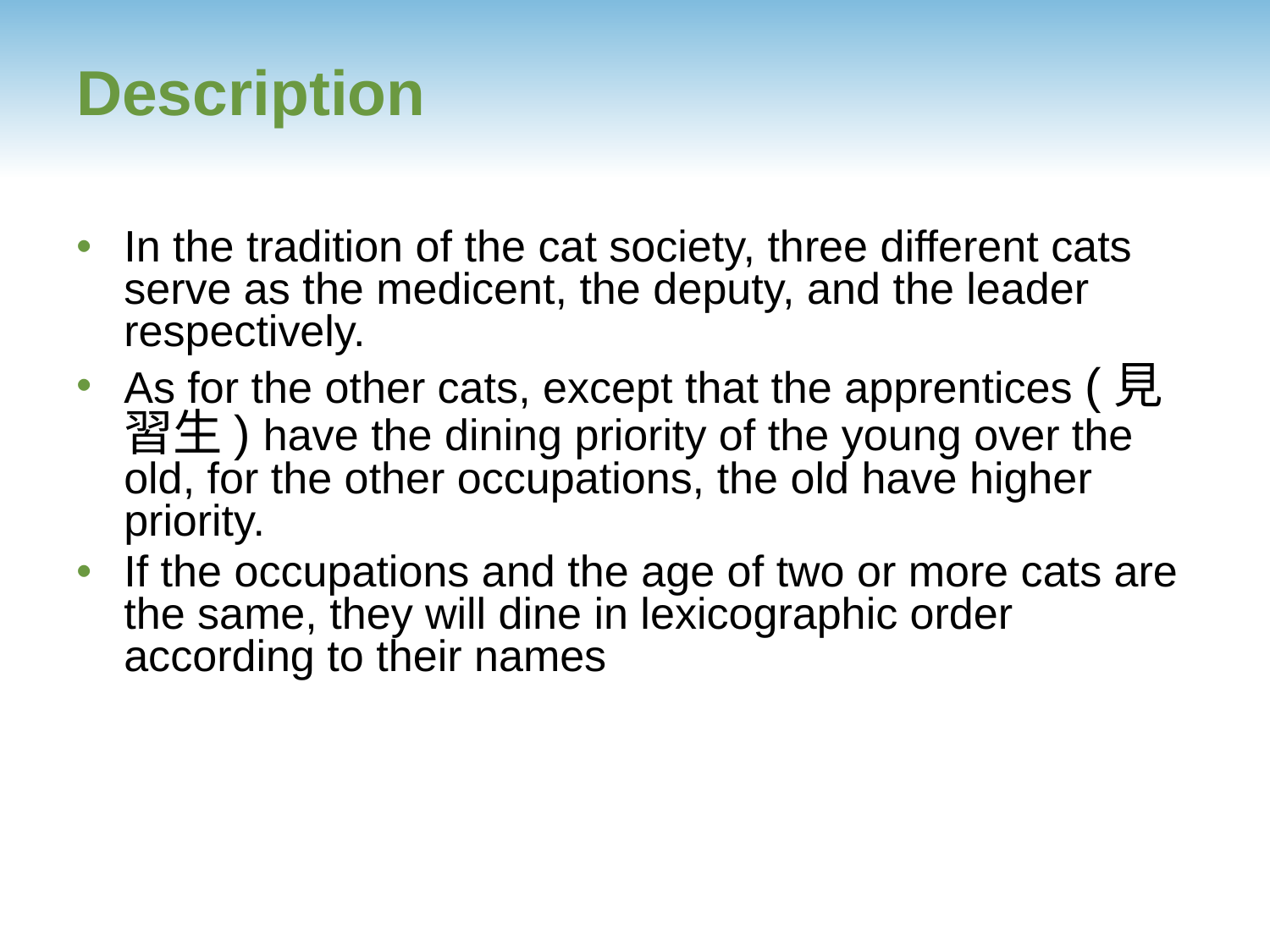

# Description
In the tradition of the cat society, three different cats serve as the medicent, the deputy, and the leader respectively.
As for the other cats, except that the apprentices (見習生) have the dining priority of the young over the old, for the other occupations, the old have higher priority.
If the occupations and the age of two or more cats are the same, they will dine in lexicographic order according to their names